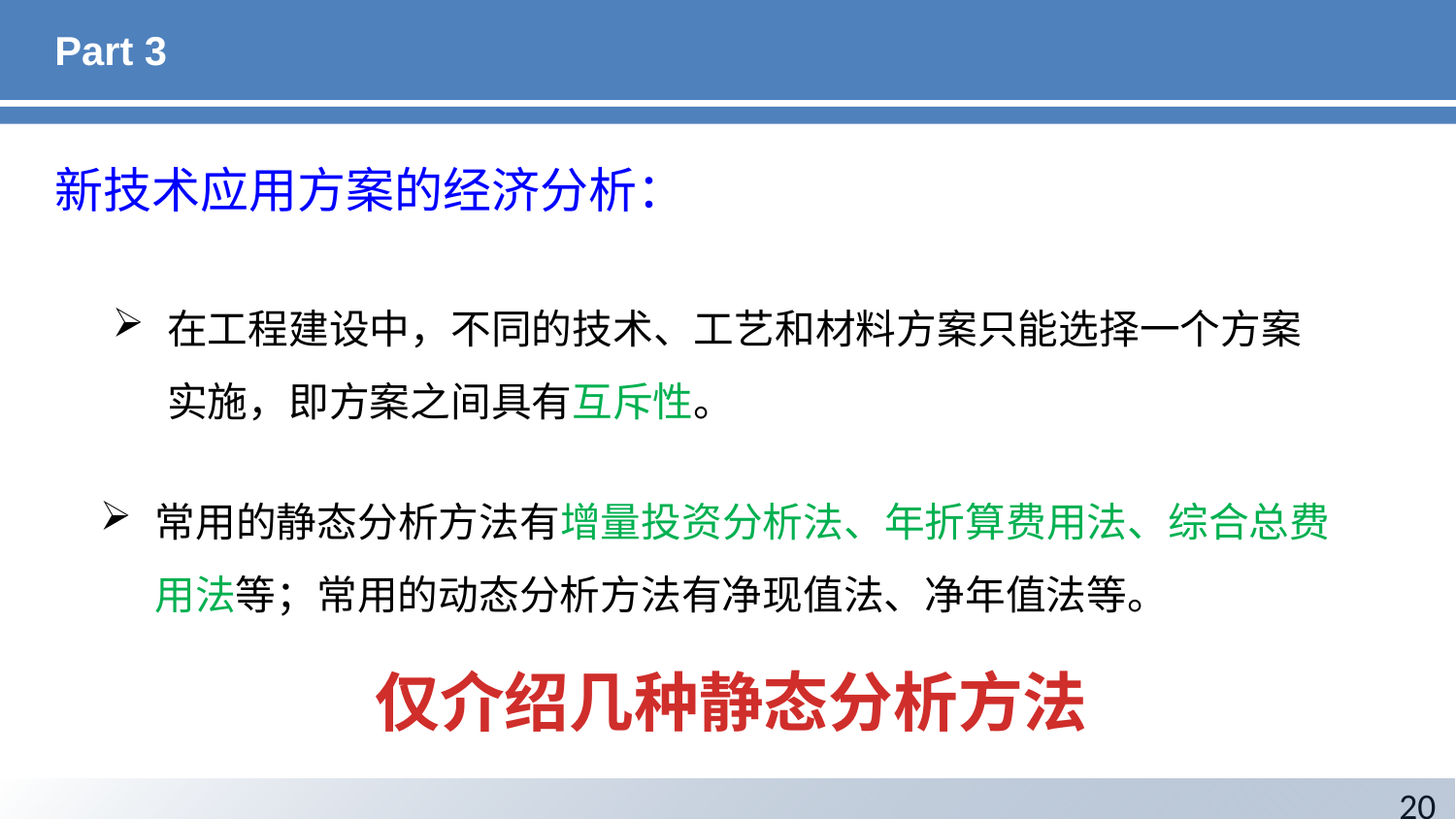

# Part 3

新技术应用方案的经济分析：
在工程建设中，不同的技术、工艺和材料方案只能选择一个方案实施，即方案之间具有互斥性。
常用的静态分析方法有增量投资分析法、年折算费用法、综合总费用法等；常用的动态分析方法有净现值法、净年值法等。
仅介绍几种静态分析方法
20